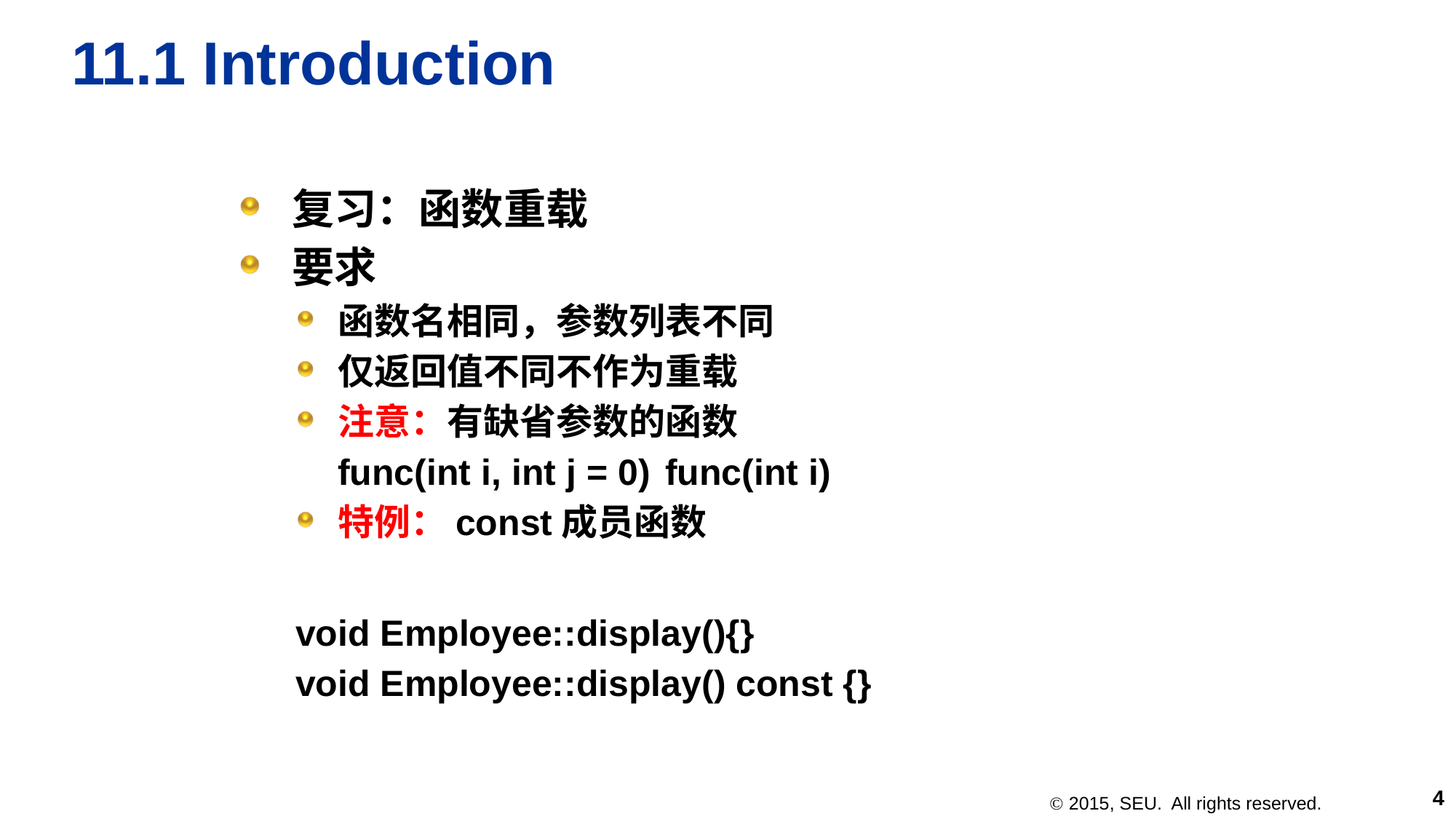

# 11.1 Introduction
复习：函数重载
要求
函数名相同，参数列表不同
仅返回值不同不作为重载
注意：有缺省参数的函数
	func(int i, int j = 0)	func(int i)
特例：const成员函数

void Employee::display(){}
void Employee::display() const {}